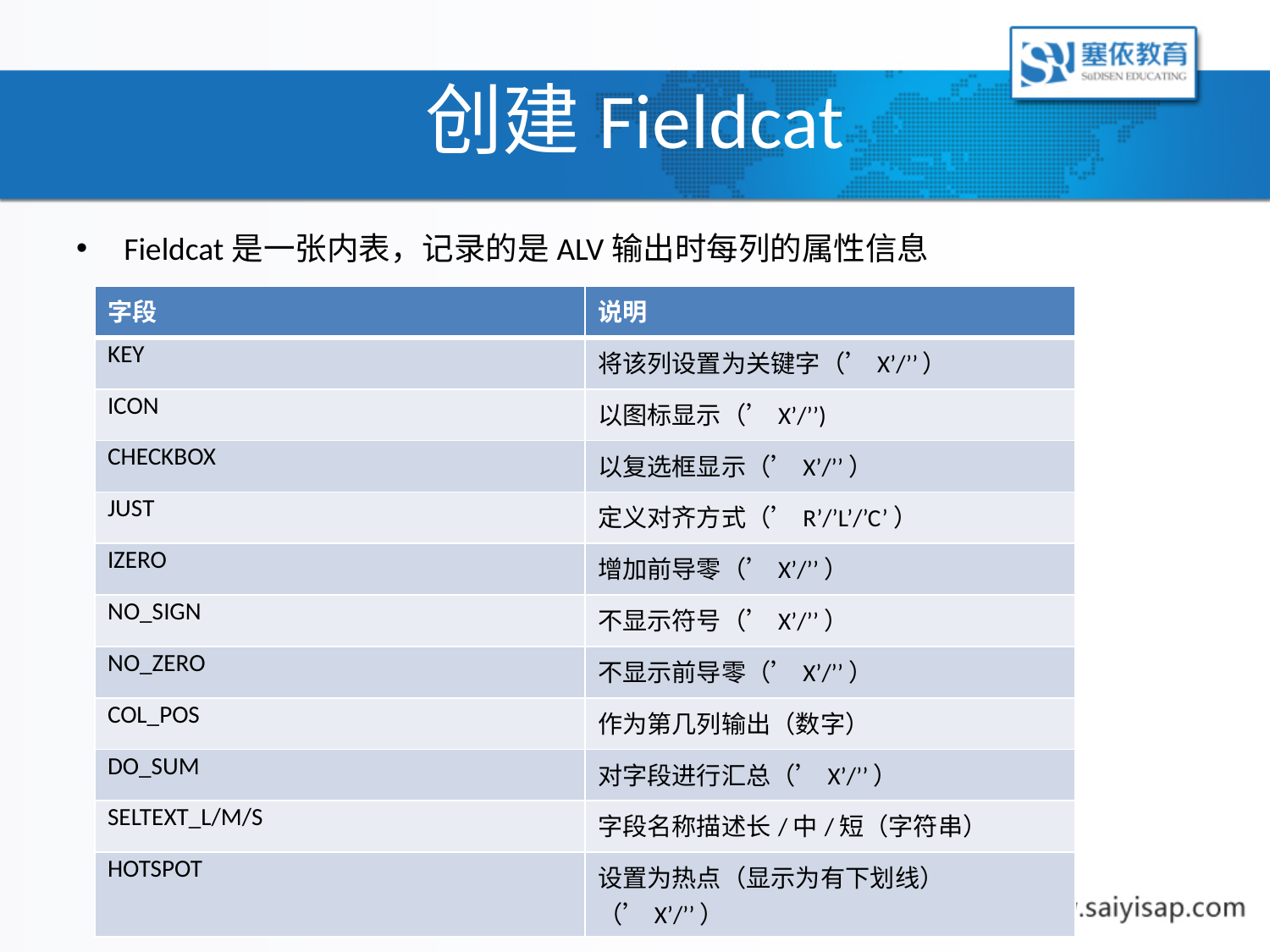

# 创建Fieldcat
Fieldcat是一张内表，记录的是ALV输出时每列的属性信息
| 字段 | 说明 |
| --- | --- |
| KEY | 将该列设置为关键字（’X’/’’） |
| ICON | 以图标显示（’X’/’’) |
| CHECKBOX | 以复选框显示（’X’/’’） |
| JUST | 定义对齐方式（’R’/’L’/’C’） |
| IZERO | 增加前导零（’X’/’’） |
| NO\_SIGN | 不显示符号（’X’/’’） |
| NO\_ZERO | 不显示前导零（’X’/’’） |
| COL\_POS | 作为第几列输出（数字） |
| DO\_SUM | 对字段进行汇总（’X’/’’） |
| SELTEXT\_L/M/S | 字段名称描述长/中/短（字符串） |
| HOTSPOT | 设置为热点（显示为有下划线）（’X’/’’） |